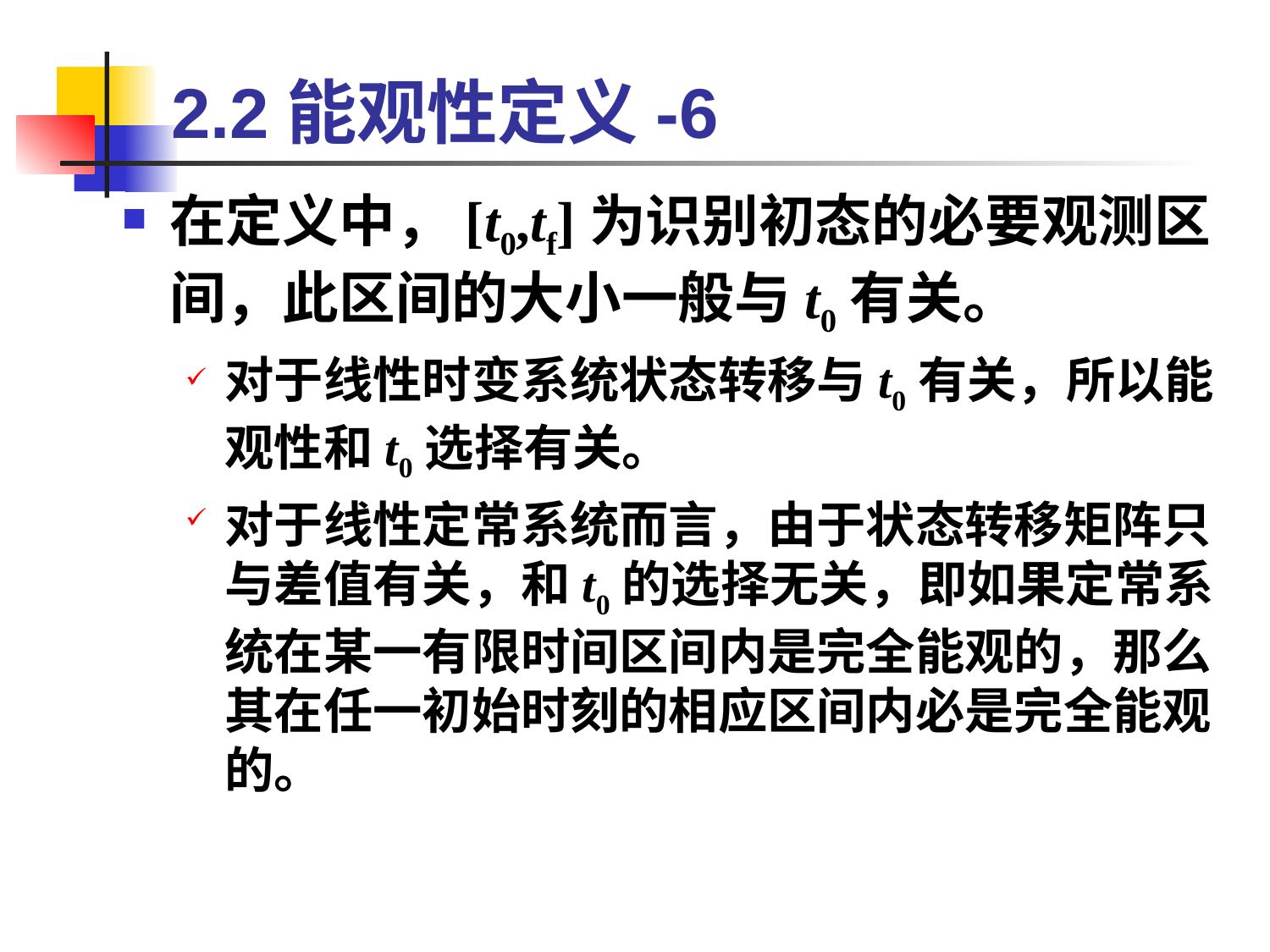

# 2.2能观性定义-6
在定义中，[t0,tf]为识别初态的必要观测区间，此区间的大小一般与t0有关。
对于线性时变系统状态转移与t0有关，所以能观性和t0选择有关。
对于线性定常系统而言，由于状态转移矩阵只与差值有关，和t0的选择无关，即如果定常系统在某一有限时间区间内是完全能观的，那么其在任一初始时刻的相应区间内必是完全能观的。